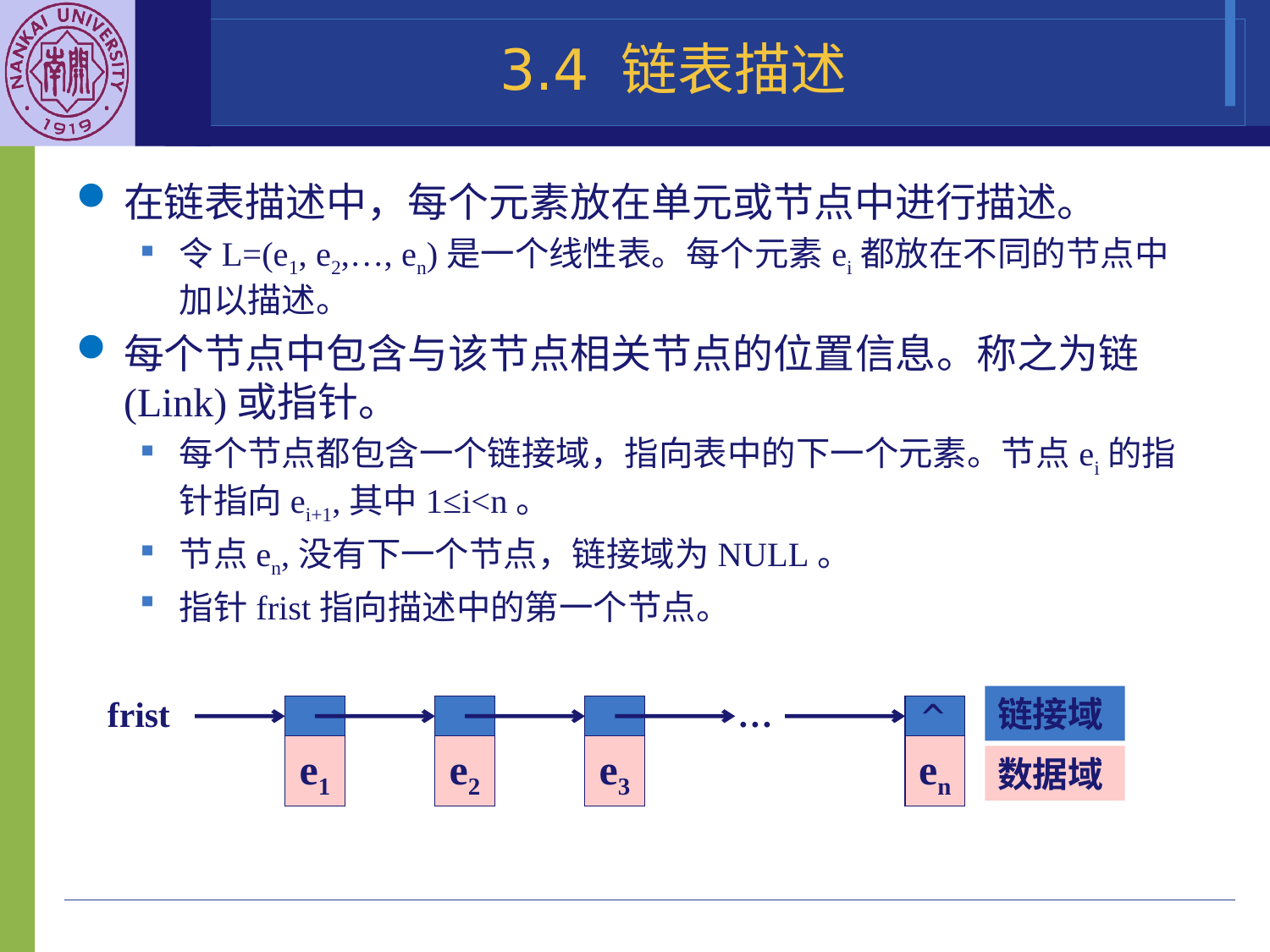

# 3.4 链表描述
在链表描述中，每个元素放在单元或节点中进行描述。
令L=(e1, e2,…, en)是一个线性表。每个元素ei都放在不同的节点中加以描述。
每个节点中包含与该节点相关节点的位置信息。称之为链(Link)或指针。
每个节点都包含一个链接域，指向表中的下一个元素。节点ei的指针指向ei+1,其中1≤i<n。
节点en,没有下一个节点，链接域为NULL。
指针frist指向描述中的第一个节点。
frist
…
链接域

e1

e2

e3
^
en

数据域
22